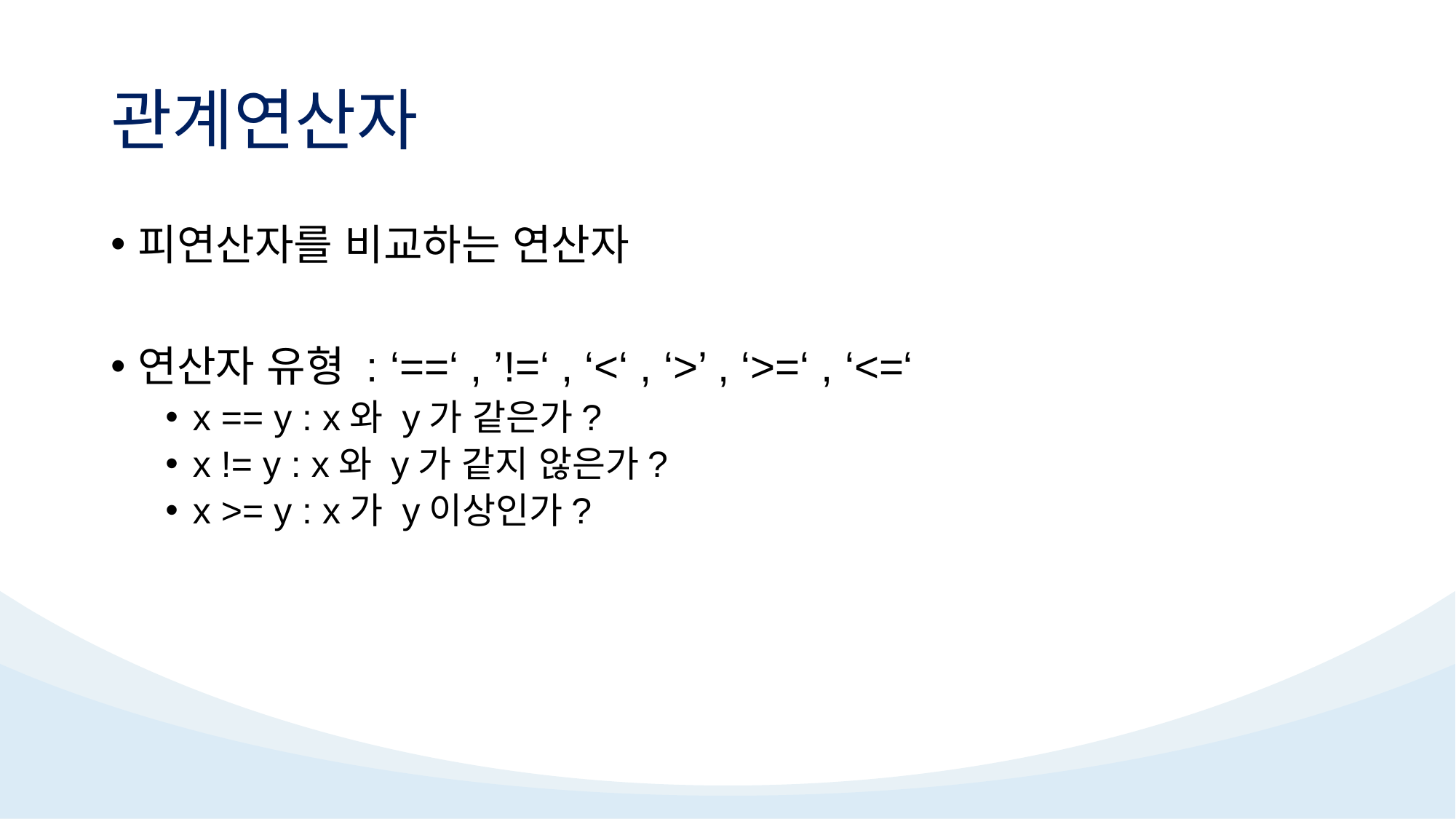

# 관계연산자
피연산자를 비교하는 연산자

연산자 유형 : ‘==‘ , ’!=‘ , ‘<‘ , ‘>’ , ‘>=‘ , ‘<=‘
x == y : x와 y가 같은가?
x != y : x와 y가 같지 않은가?
x >= y : x가 y이상인가?